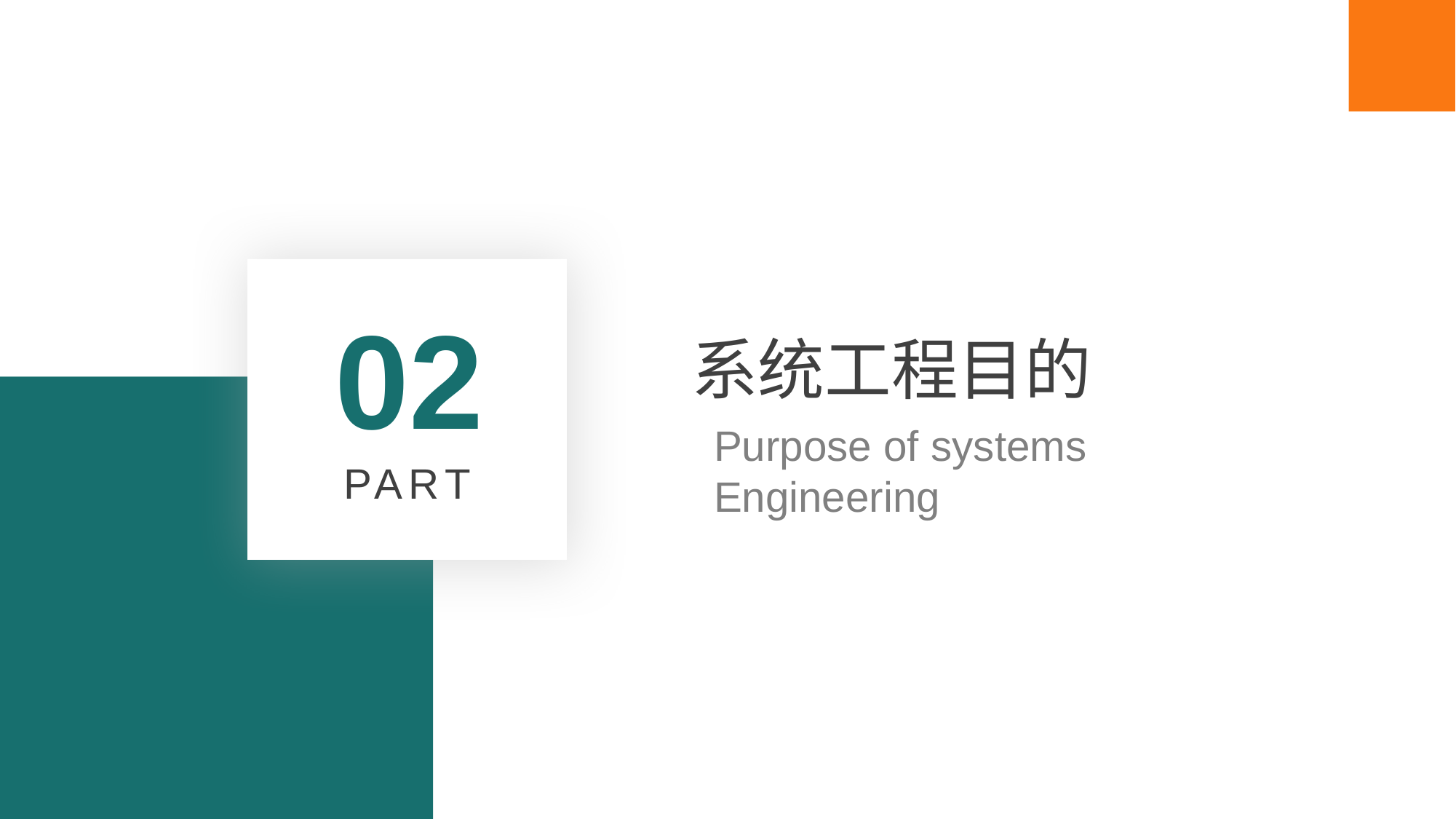

02
系统工程目的

Purpose of systems Engineering
PART